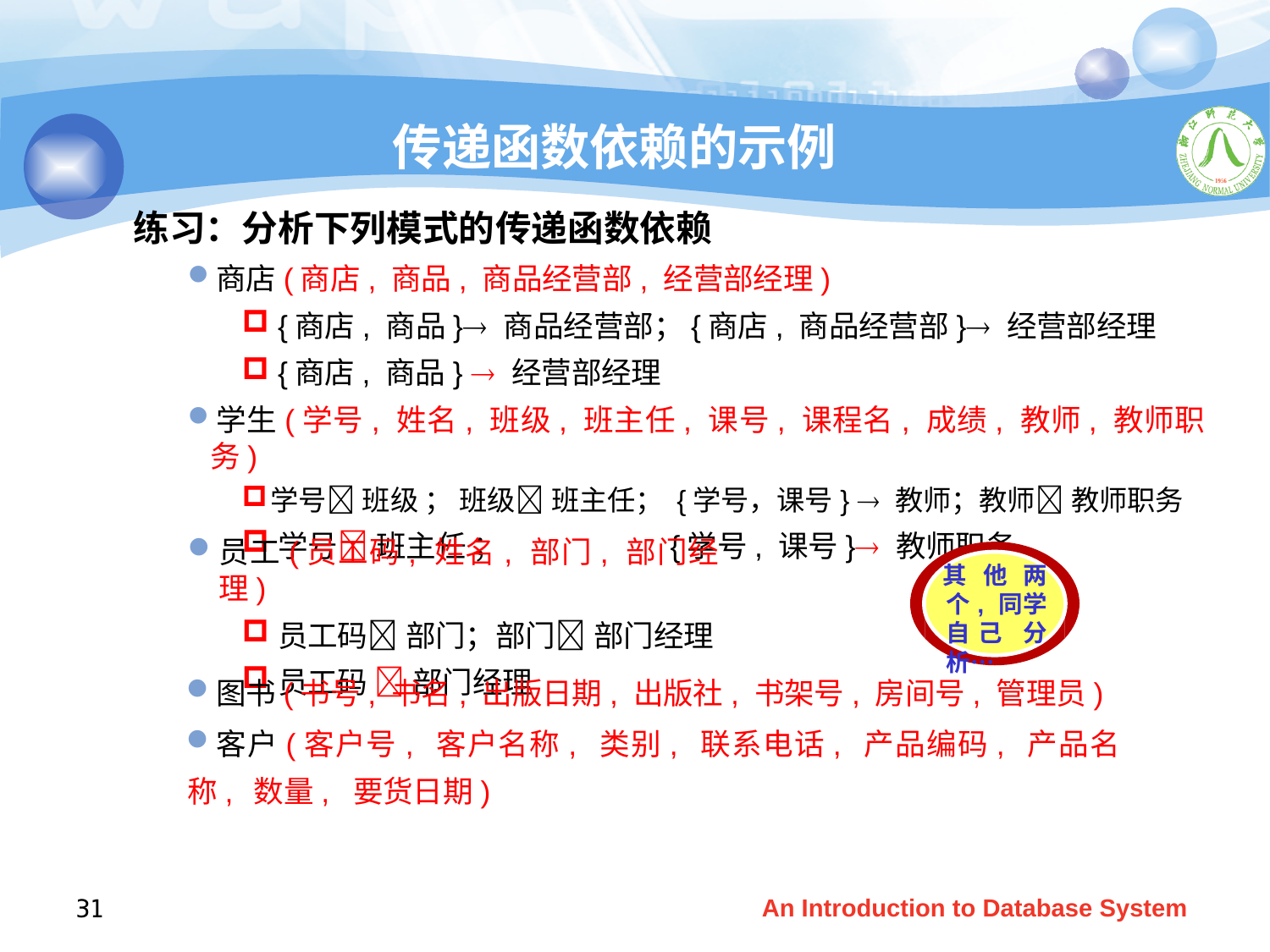

# 传递函数依赖的示例
练习：分析下列模式的传递函数依赖
商店(商店, 商品, 商品经营部, 经营部经理)
{商店, 商品}→ 商品经营部；{商店, 商品经营部}→ 经营部经理
{商店, 商品} → 经营部经理
学生(学号, 姓名, 班级, 班主任, 课号, 课程名, 成绩, 教师, 教师职务)
学号→ 班级 ； 班级→ 班主任； {学号，课号} → 教师；教师→ 教师职务
学号→ 班主任 ；	{学号, 课号}→ 教师职务
员工(员工码, 姓名, 部门, 部门经理)
员工码→ 部门；部门→ 部门经理
员工码 → 部门经理

其他两个, 同学自己 分析…
图书(书号, 书名, 出版日期, 出版社, 书架号, 房间号, 管理员)
客户(客户号, 客户名称, 类别, 联系电话, 产品编码, 产品名称, 数量,  要货日期)
31
An Introduction to Database System